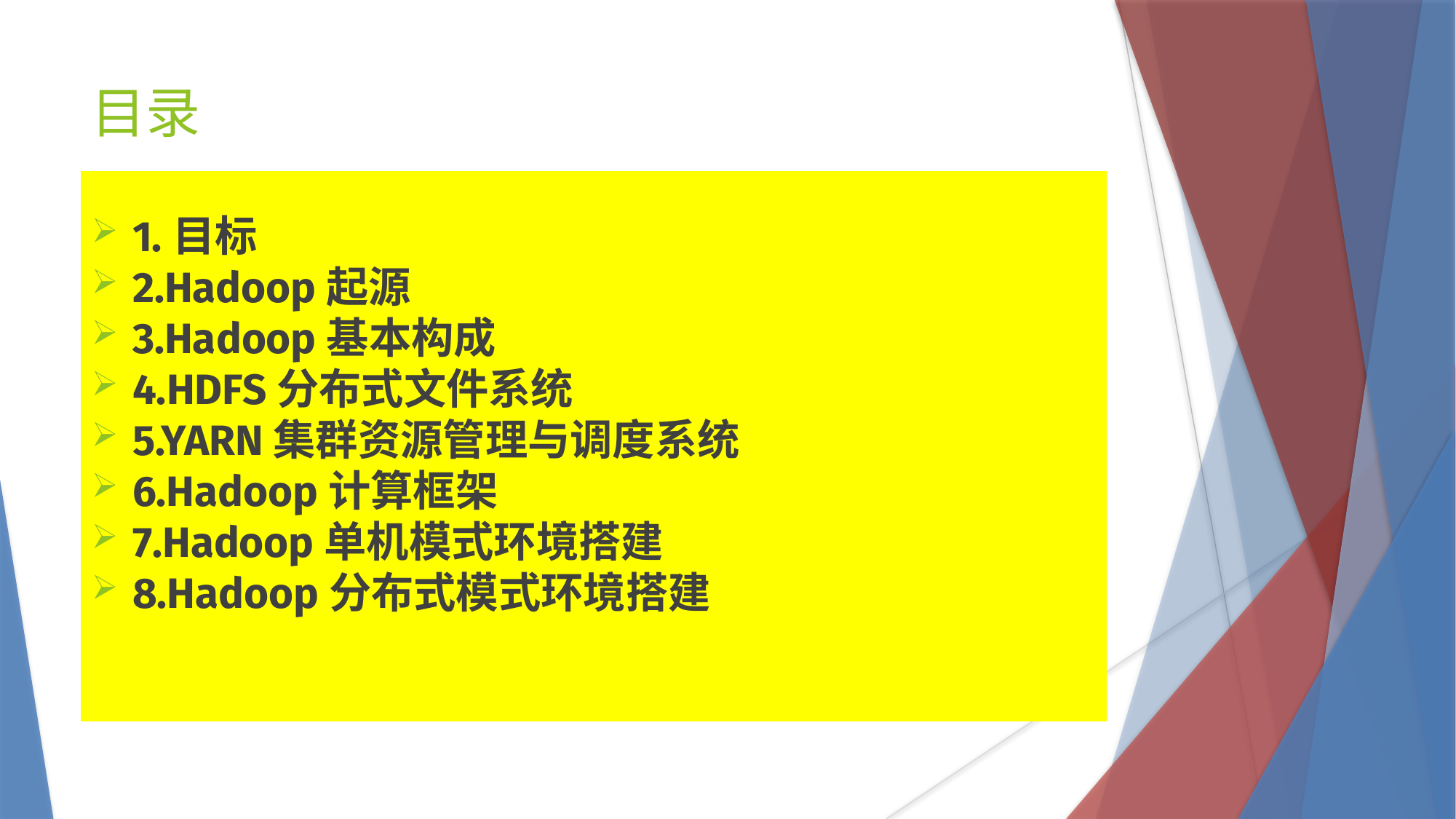

目录

1.目标
2.Hadoop起源
3.Hadoop基本构成
4.HDFS分布式文件系统
5.YARN集群资源管理与调度系统
6.Hadoop计算框架
7.Hadoop单机模式环境搭建
8.Hadoop分布式模式环境搭建